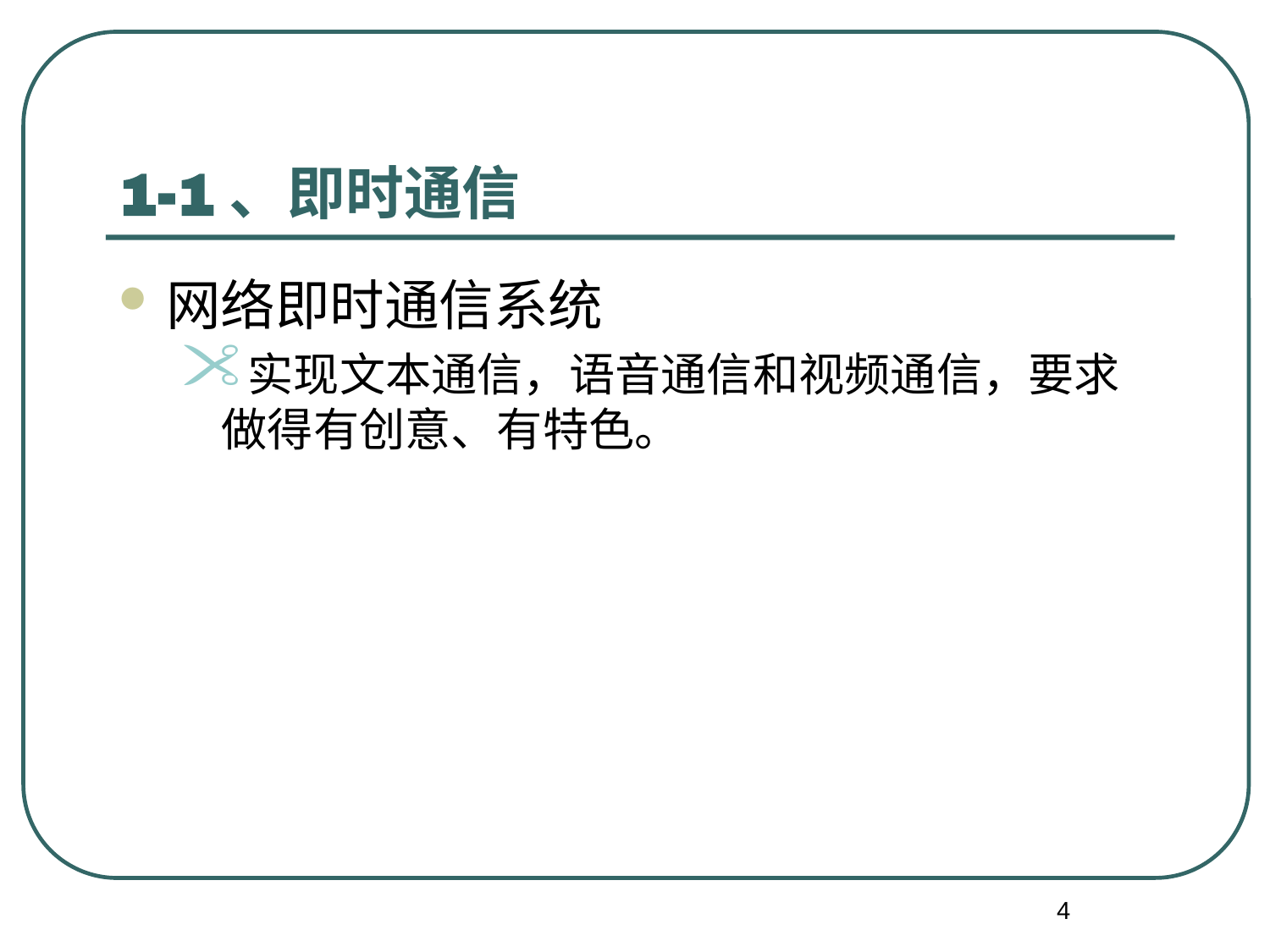

1-1、即时通信
网络即时通信系统
实现文本通信，语音通信和视频通信，要求做得有创意、有特色。
4